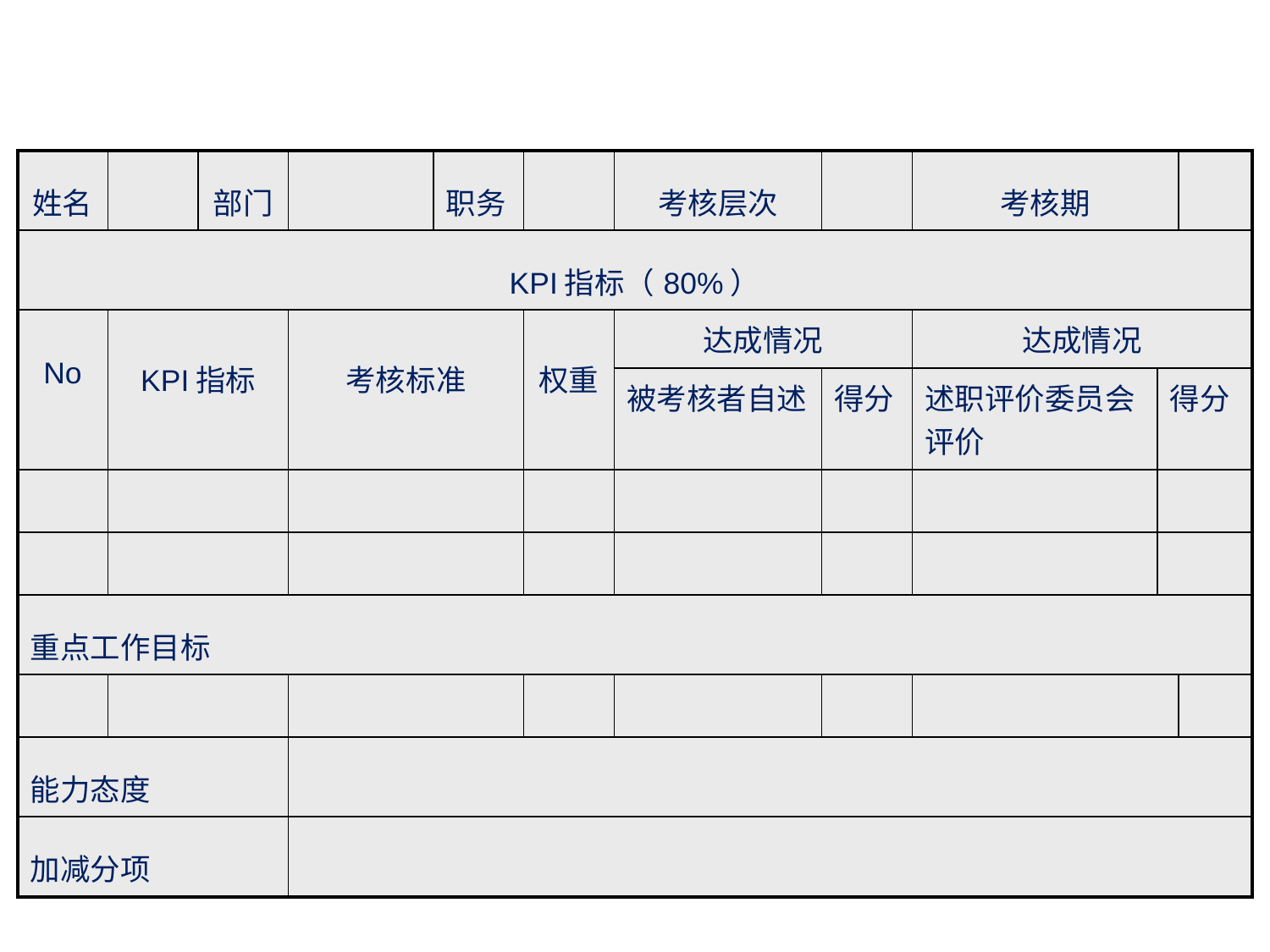

1 绩效考评表（绩效承诺书 PPC）
| 姓名 |  | 部门 |  | 职务 |  | 考核层次 |  | 考核期 |  |  |
| --- | --- | --- | --- | --- | --- | --- | --- | --- | --- | --- |
| KPI指标（80%） |  |  |  |  |  |  |  |  |  |  |
| No | KPI指标 |  | 考核标准 |  | 权重 | 达成情况 |  | 达成情况 |  |  |
|  |  |  |  |  |  | 被考核者自述 | 得分 | 述职评价委员会评价 | 得分 |  |
|  |  |  |  |  |  |  |  |  |  |  |
|  |  |  |  |  |  |  |  |  |  |  |
| 重点工作目标 |  |  |  |  |  |  |  |  |  |  |
|  |  |  |  |  |  |  |  |  |  |  |
| 能力态度 |  |  |  |  |  |  |  |  |  |  |
| 加减分项 |  |  |  |  |  |  |  |  |  |  |